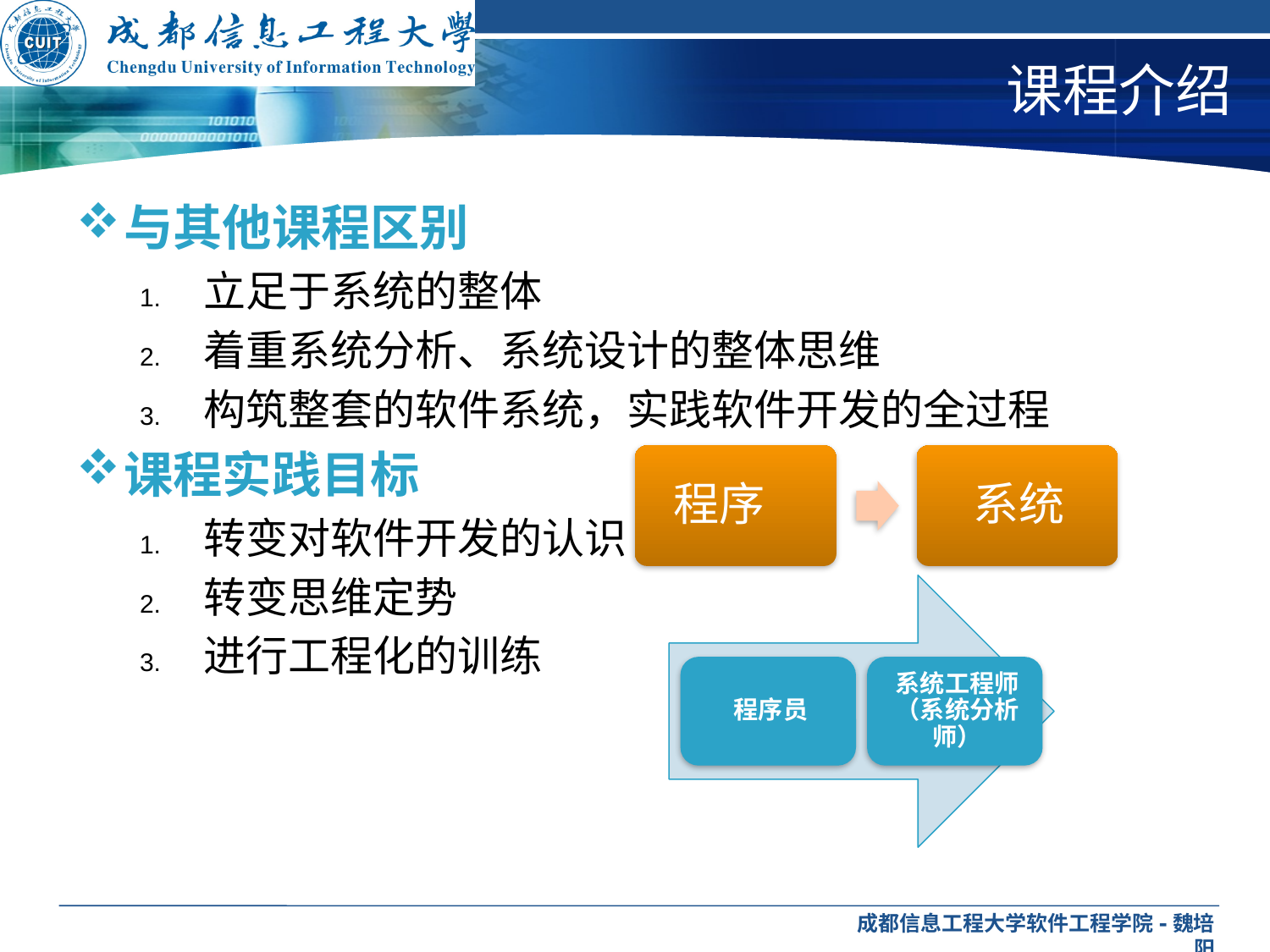

# 课程介绍
与其他课程区别
立足于系统的整体
着重系统分析、系统设计的整体思维
构筑整套的软件系统，实践软件开发的全过程
课程实践目标
转变对软件开发的认识
转变思维定势
进行工程化的训练
程序

系统
程序员
系统工程师（系统分析师）
成都信息工程大学软件工程学院-魏培阳